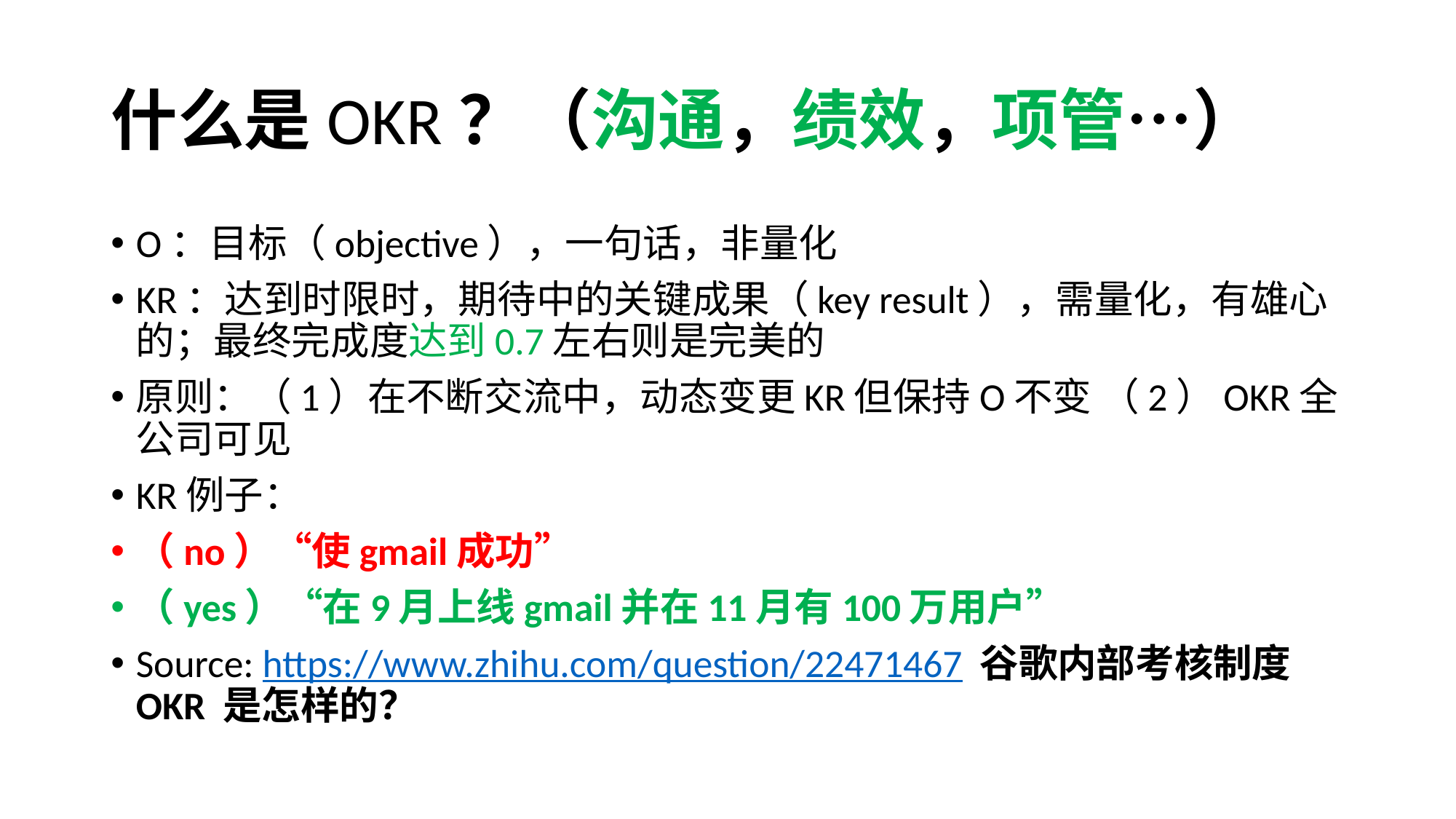

# 什么是OKR？（沟通，绩效，项管…）
O：目标（objective），一句话，非量化
KR：达到时限时，期待中的关键成果（key result），需量化，有雄心的；最终完成度达到0.7左右则是完美的
原则：（1）在不断交流中，动态变更KR但保持O不变 （2）OKR全公司可见
KR例子：
（no）“使gmail成功”
（yes）“在9月上线gmail并在11月有100万用户”
Source: https://www.zhihu.com/question/22471467 谷歌内部考核制度 OKR 是怎样的？